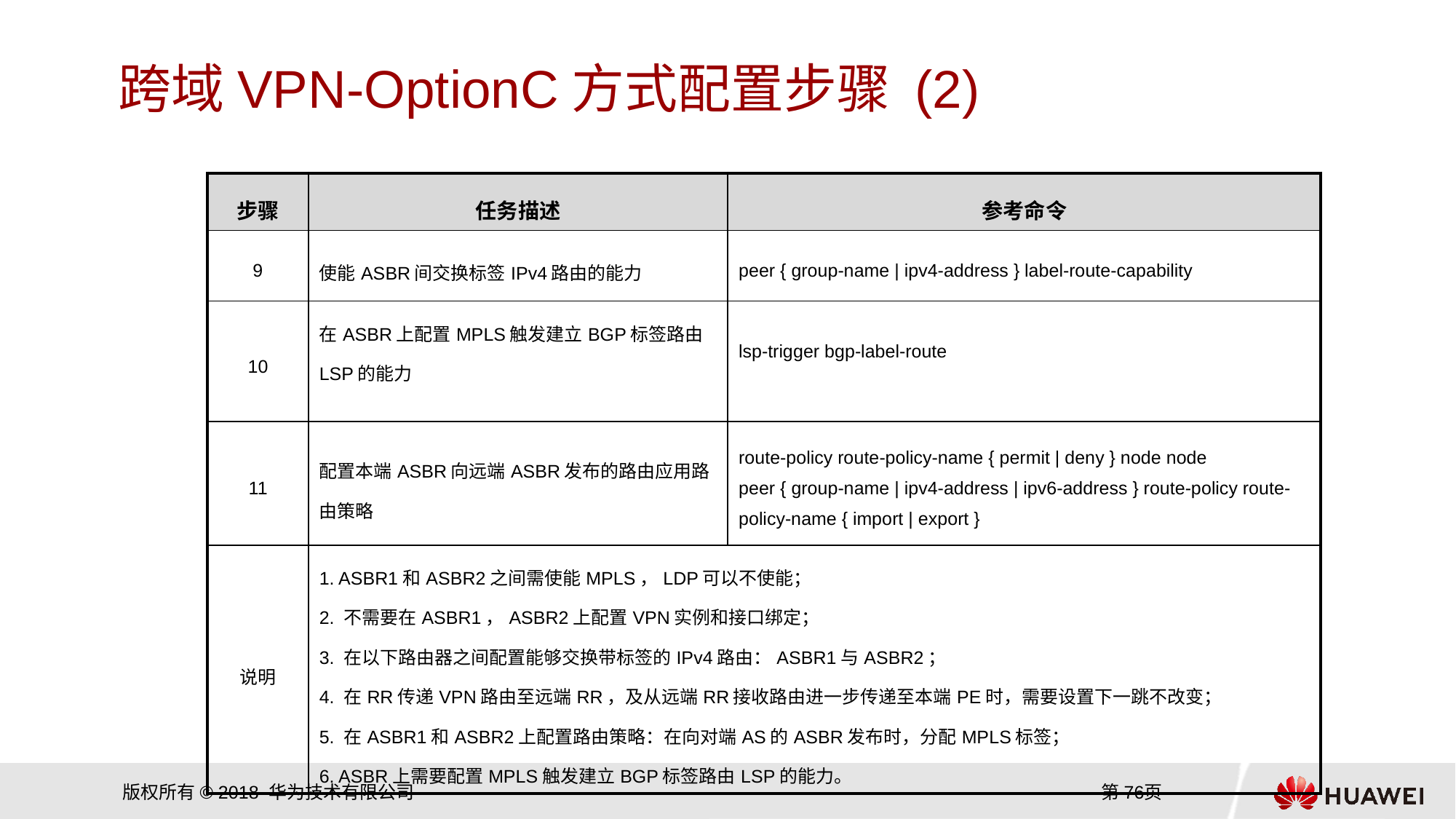

# 跨域VPN-OptionC方式配置步骤 (2)
| 步骤 | 任务描述 | 参考命令 |
| --- | --- | --- |
| 9 | 使能ASBR间交换标签IPv4路由的能力 | peer { group-name | ipv4-address } label-route-capability |
| 10 | 在ASBR上配置MPLS触发建立BGP标签路由LSP的能力 | lsp-trigger bgp-label-route |
| 11 | 配置本端ASBR向远端ASBR发布的路由应用路由策略 | route-policy route-policy-name { permit | deny } node node peer { group-name | ipv4-address | ipv6-address } route-policy route-policy-name { import | export } |
| 说明 | 1. ASBR1和ASBR2之间需使能MPLS，LDP可以不使能； 2. 不需要在ASBR1，ASBR2上配置VPN实例和接口绑定； 3. 在以下路由器之间配置能够交换带标签的IPv4路由：ASBR1与ASBR2； 4. 在RR传递VPN路由至远端RR，及从远端RR接收路由进一步传递至本端PE时，需要设置下一跳不改变； 5. 在ASBR1和ASBR2上配置路由策略：在向对端AS的ASBR发布时，分配MPLS标签； 6. ASBR上需要配置MPLS触发建立BGP标签路由LSP的能力。 |  |